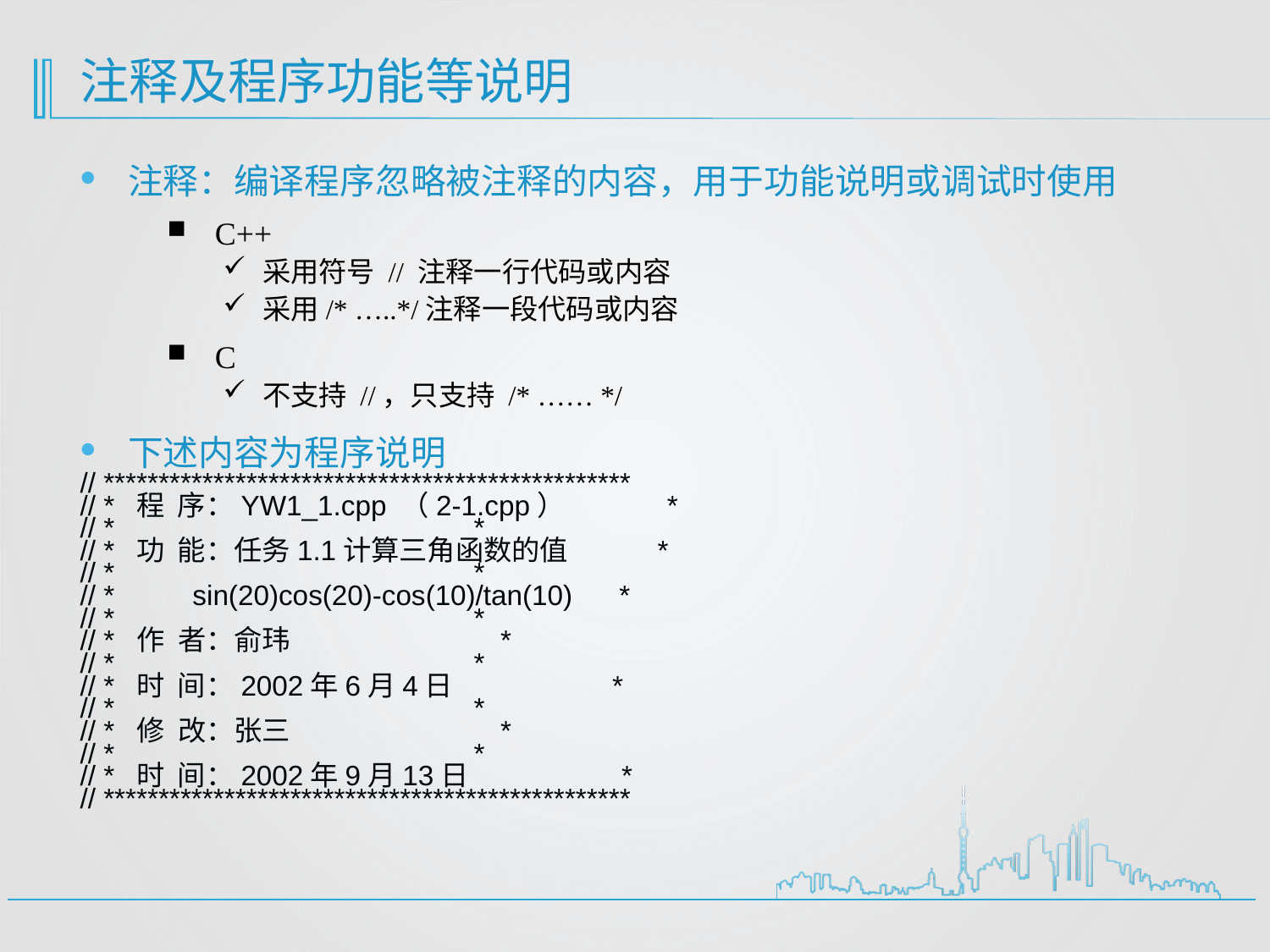

# 注释及程序功能等说明
注释：编译程序忽略被注释的内容，用于功能说明或调试时使用
C++
采用符号 // 注释一行代码或内容
采用/* …..*/注释一段代码或内容
C
不支持 //，只支持 /* …… */
下述内容为程序说明
// ************************************************
// *  程  序：YW1_1.cpp （2-1.cpp）               *
// *                                              *
// *  功  能：任务1.1计算三角函数的值             *
// *                                              *
// *          sin(20)cos(20)-cos(10)/tan(10)      *
// *                                              *
// *  作  者：俞玮                                *
// *                                              *
// *  时  间：2002年6月4日                        *
// *                                              *
// *  修  改：张三                                *
// *                                              *
// *  时  间：2002年9月13日                       *
// ************************************************